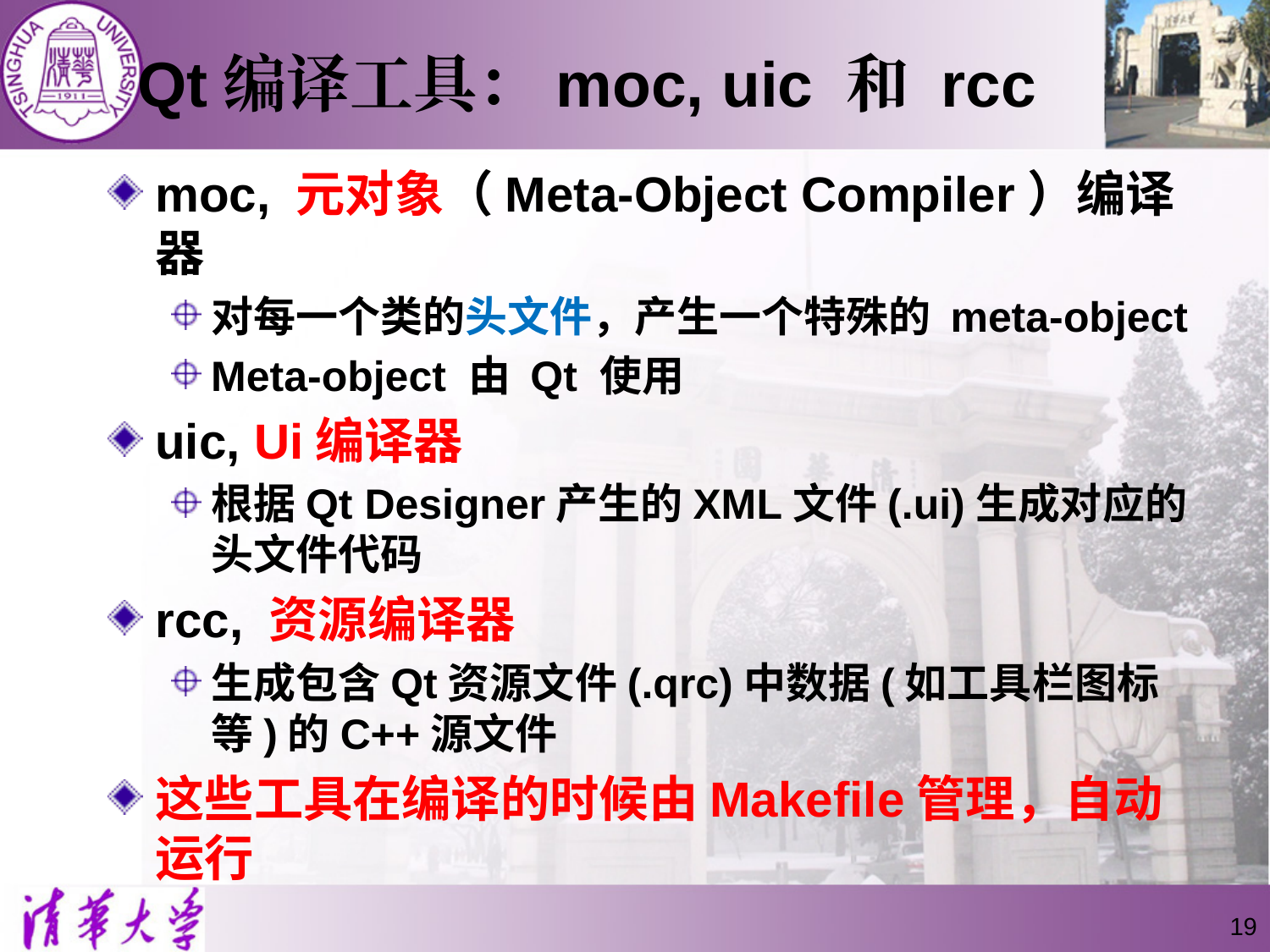

# Qt编译工具：moc, uic 和 rcc
moc, 元对象（Meta-Object Compiler）编译器
对每一个类的头文件，产生一个特殊的 meta-object
Meta-object 由 Qt 使用
uic, Ui编译器
根据Qt Designer产生的XML文件(.ui)生成对应的头文件代码
rcc, 资源编译器
生成包含Qt资源文件(.qrc)中数据(如工具栏图标等)的C++源文件
这些工具在编译的时候由Makefile管理，自动运行
19